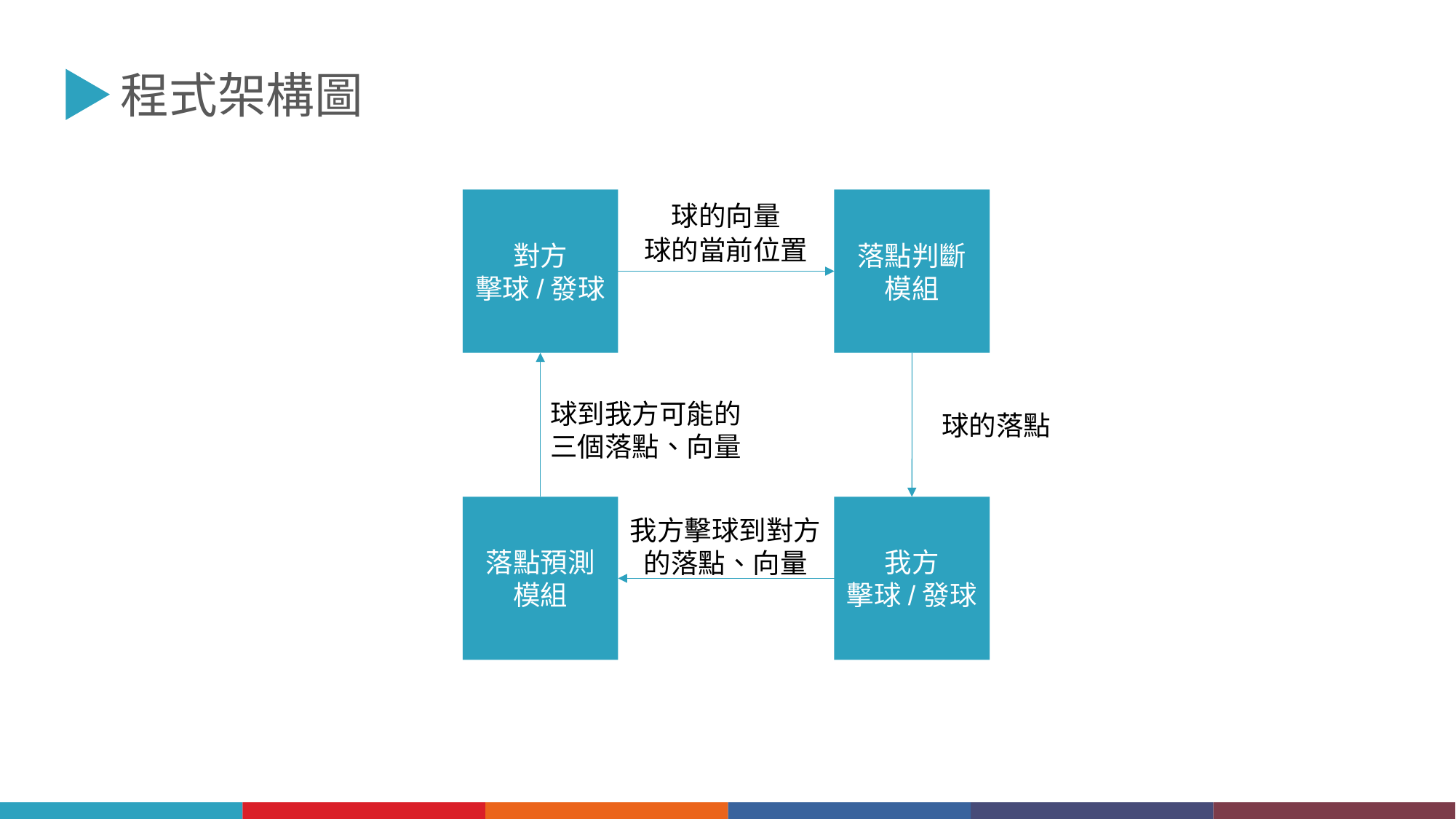

程式架構圖

對方
擊球/發球
落點判斷模組
球的向量
球的當前位置
球到我方可能的三個落點、向量
球的落點
落點預測模組
我方
擊球/發球
我方擊球到對方的落點、向量